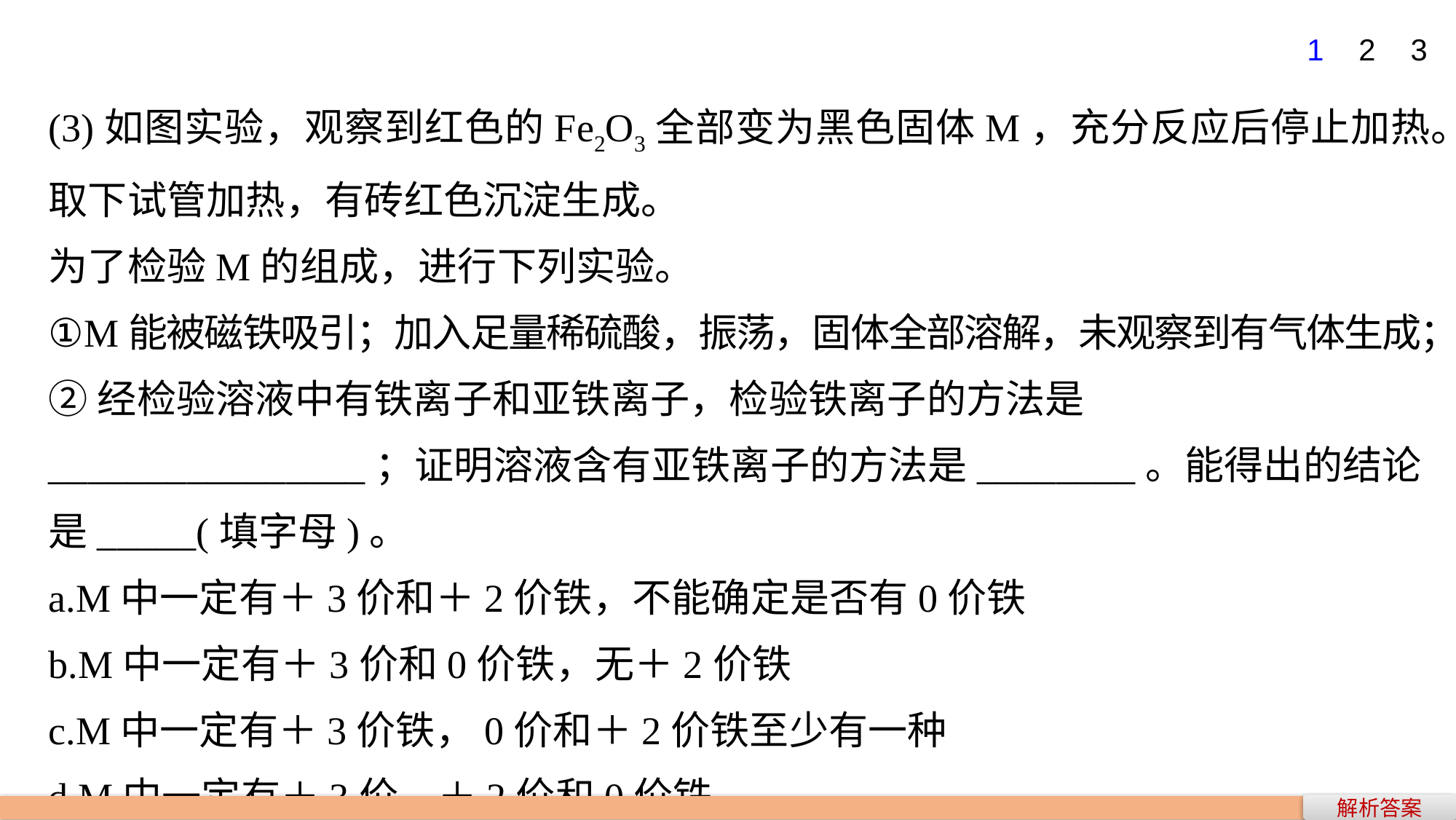

1
2
3
(3)如图实验，观察到红色的Fe2O3全部变为黑色固体M，充分反应后停止加热。取下试管加热，有砖红色沉淀生成。
为了检验M的组成，进行下列实验。
①M能被磁铁吸引；加入足量稀硫酸，振荡，固体全部溶解，未观察到有气体生成；
②经检验溶液中有铁离子和亚铁离子，检验铁离子的方法是________________；证明溶液含有亚铁离子的方法是________。能得出的结论是_____(填字母)。
a.M中一定有＋3价和＋2价铁，不能确定是否有0价铁
b.M中一定有＋3价和0价铁，无＋2价铁
c.M中一定有＋3价铁，0价和＋2价铁至少有一种
d.M中一定有＋3价、＋2价和0价铁

解析答案